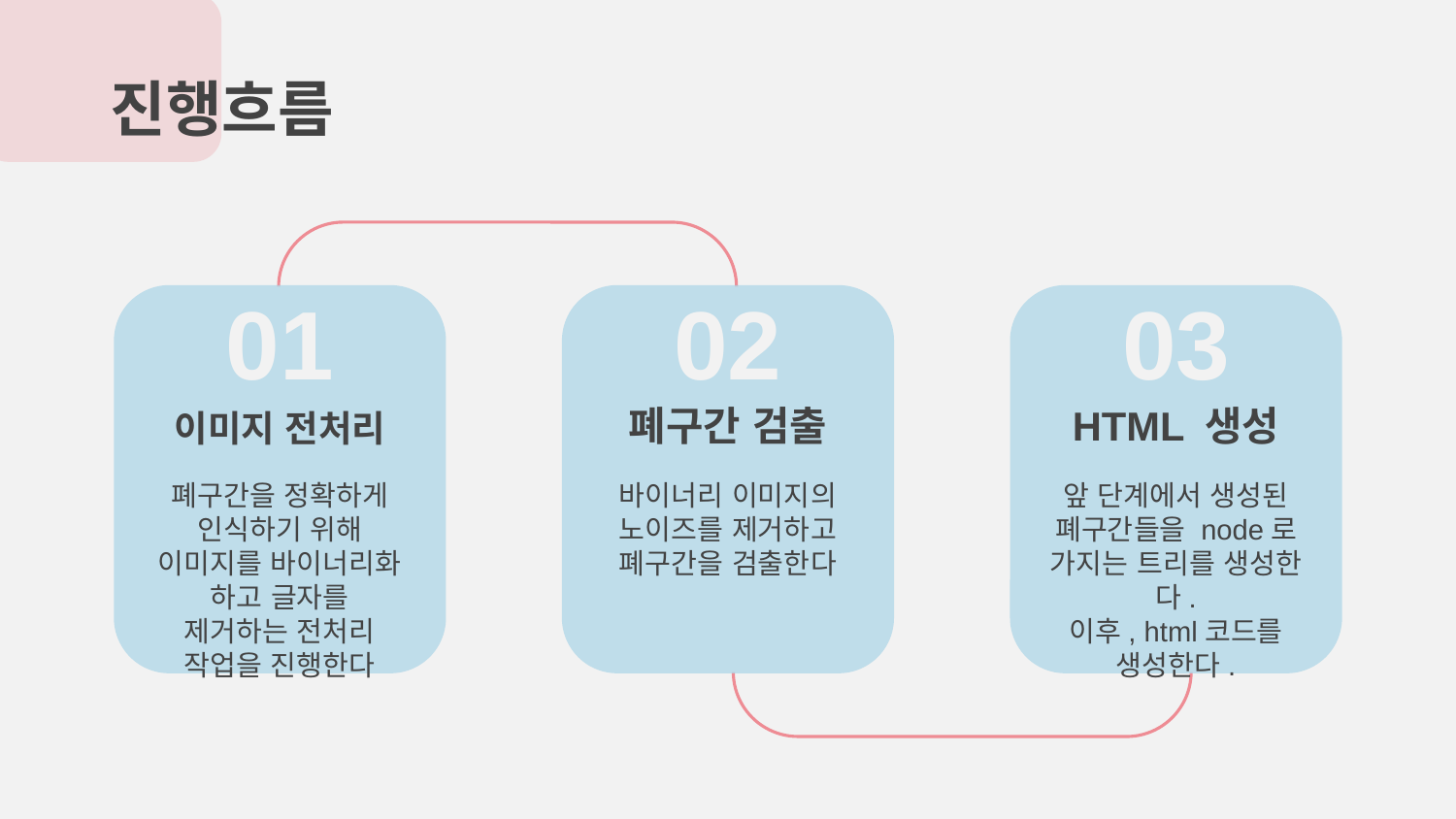

진행흐름

01
02
03
폐구간 검출
# HTML 생성
이미지 전처리
바이너리 이미지의 노이즈를 제거하고 폐구간을 검출한다
폐구간을 정확하게 인식하기 위해 이미지를 바이너리화 하고 글자를 제거하는 전처리 작업을 진행한다
앞 단계에서 생성된
폐구간들을 node로 가지는 트리를 생성한다.
이후, html코드를 생성한다.